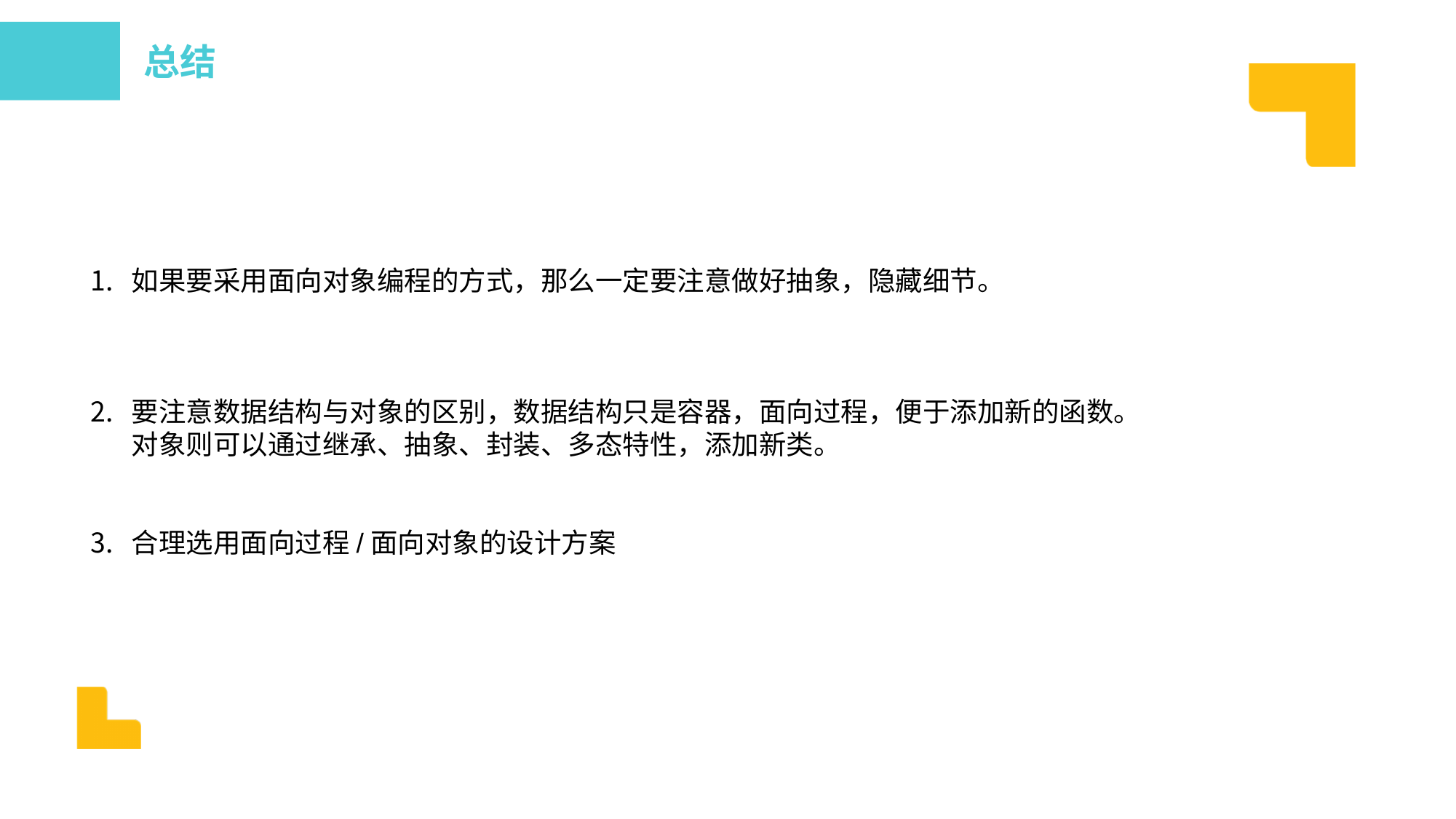

总结
如果要采用面向对象编程的方式，那么一定要注意做好抽象，隐藏细节。

要注意数据结构与对象的区别，数据结构只是容器，面向过程，便于添加新的函数。
对象则可以通过继承、抽象、封装、多态特性，添加新类。

合理选用面向过程/面向对象的设计方案